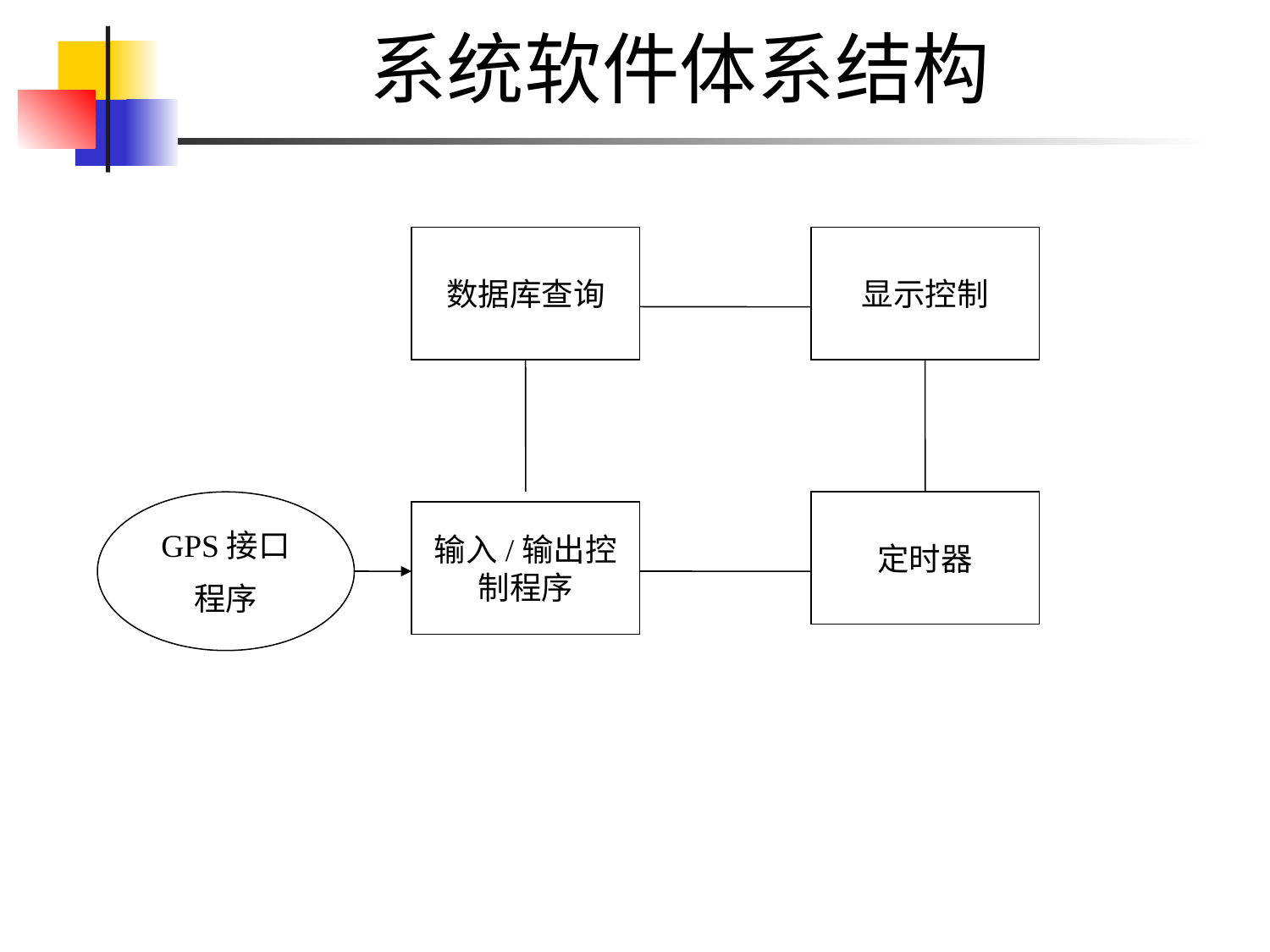

# 系统软件体系结构
数据库查询
显示控制

GPS接口
程序
定时器
输入/输出控制程序